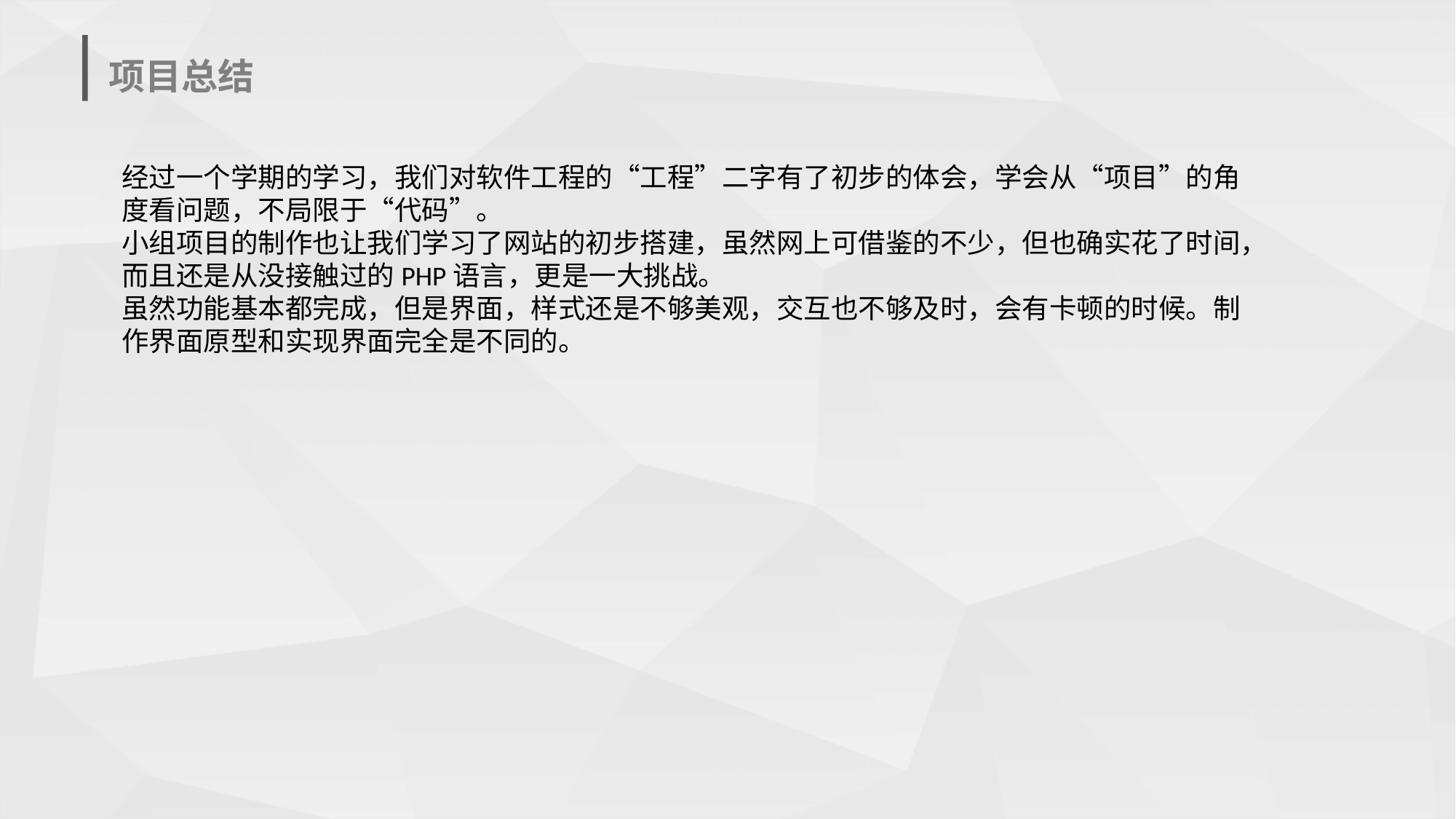

# 项目总结
经过一个学期的学习，我们对软件工程的“工程”二字有了初步的体会，学会从“项目”的角度看问题，不局限于“代码”。
小组项目的制作也让我们学习了网站的初步搭建，虽然网上可借鉴的不少，但也确实花了时间，而且还是从没接触过的PHP语言，更是一大挑战。
虽然功能基本都完成，但是界面，样式还是不够美观，交互也不够及时，会有卡顿的时候。制作界面原型和实现界面完全是不同的。